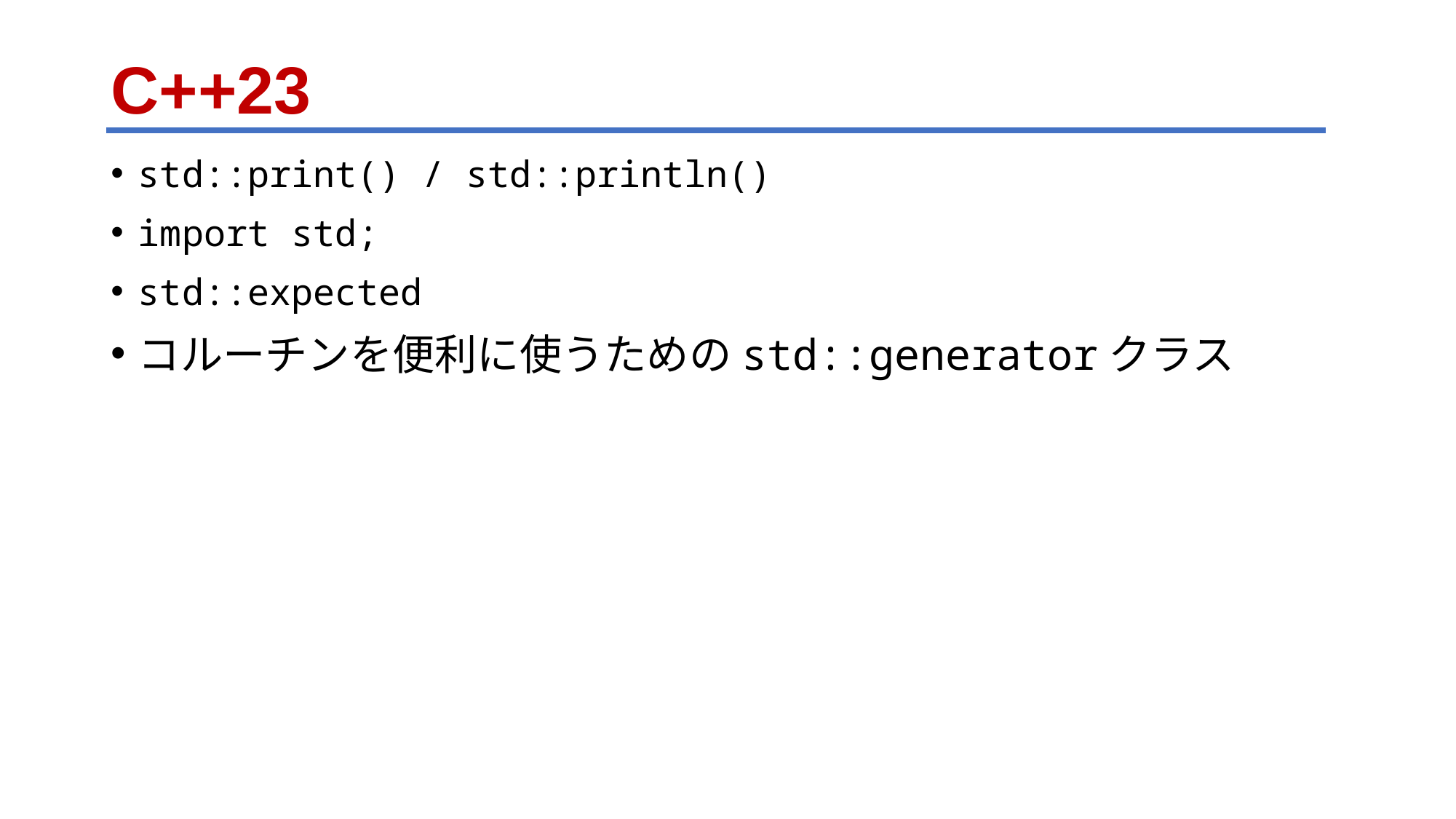

# C++23
std::print() / std::println()
import std;
std::expected
コルーチンを便利に使うためのstd::generatorクラス